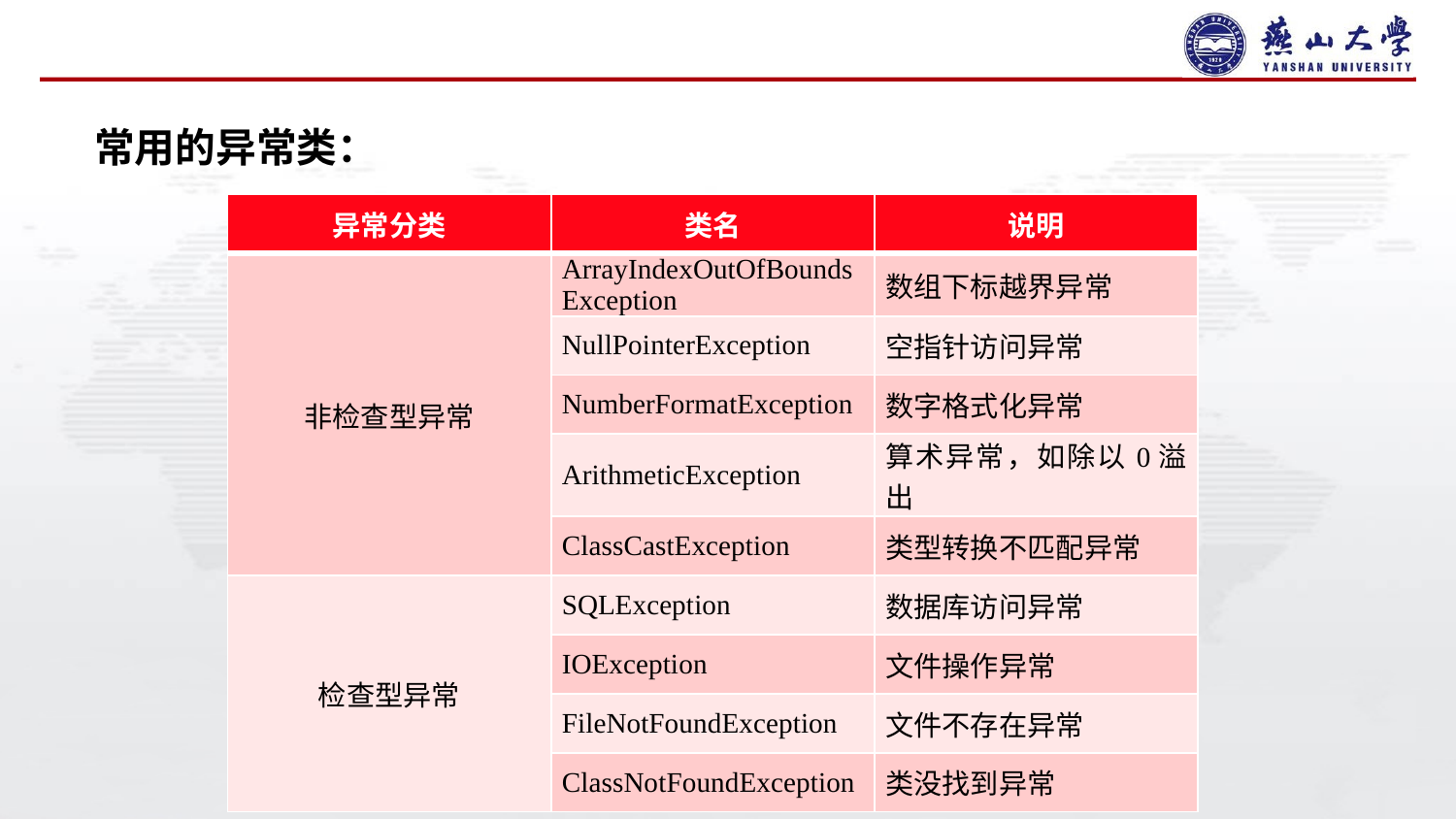

#
常用的异常类：
| 异常分类 | 类名 | 说明 |
| --- | --- | --- |
| 非检查型异常 | ArrayIndexOutOfBoundsException | 数组下标越界异常 |
|  | NullPointerException | 空指针访问异常 |
|  | NumberFormatException | 数字格式化异常 |
|  | ArithmeticException | 算术异常，如除以0溢出 |
|  | ClassCastException | 类型转换不匹配异常 |
| 检查型异常 | SQLException | 数据库访问异常 |
|  | IOException | 文件操作异常 |
|  | FileNotFoundException | 文件不存在异常 |
|  | ClassNotFoundException | 类没找到异常 |